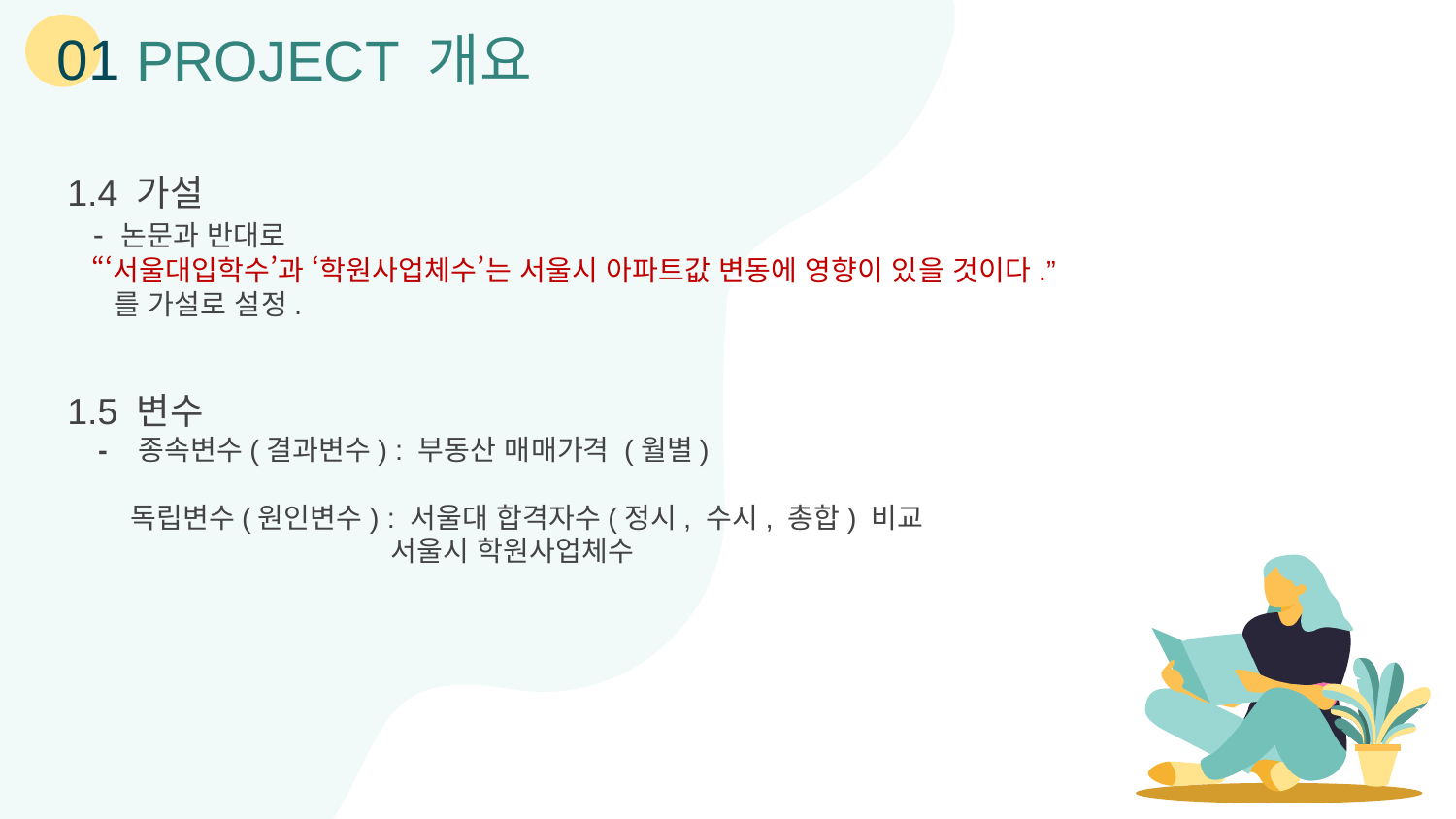

01

PROJECT 개요
# 1.4 가설 - 논문과 반대로 “‘서울대입학수’과 ‘학원사업체수’는 서울시 아파트값 변동에 영향이 있을 것이다.” 를 가설로 설정. 1.5 변수 -   종속변수(결과변수) : 부동산 매매가격 (월별) 독립변수(원인변수) : 서울대 합격자수(정시, 수시, 총합) 비교 서울시 학원사업체수